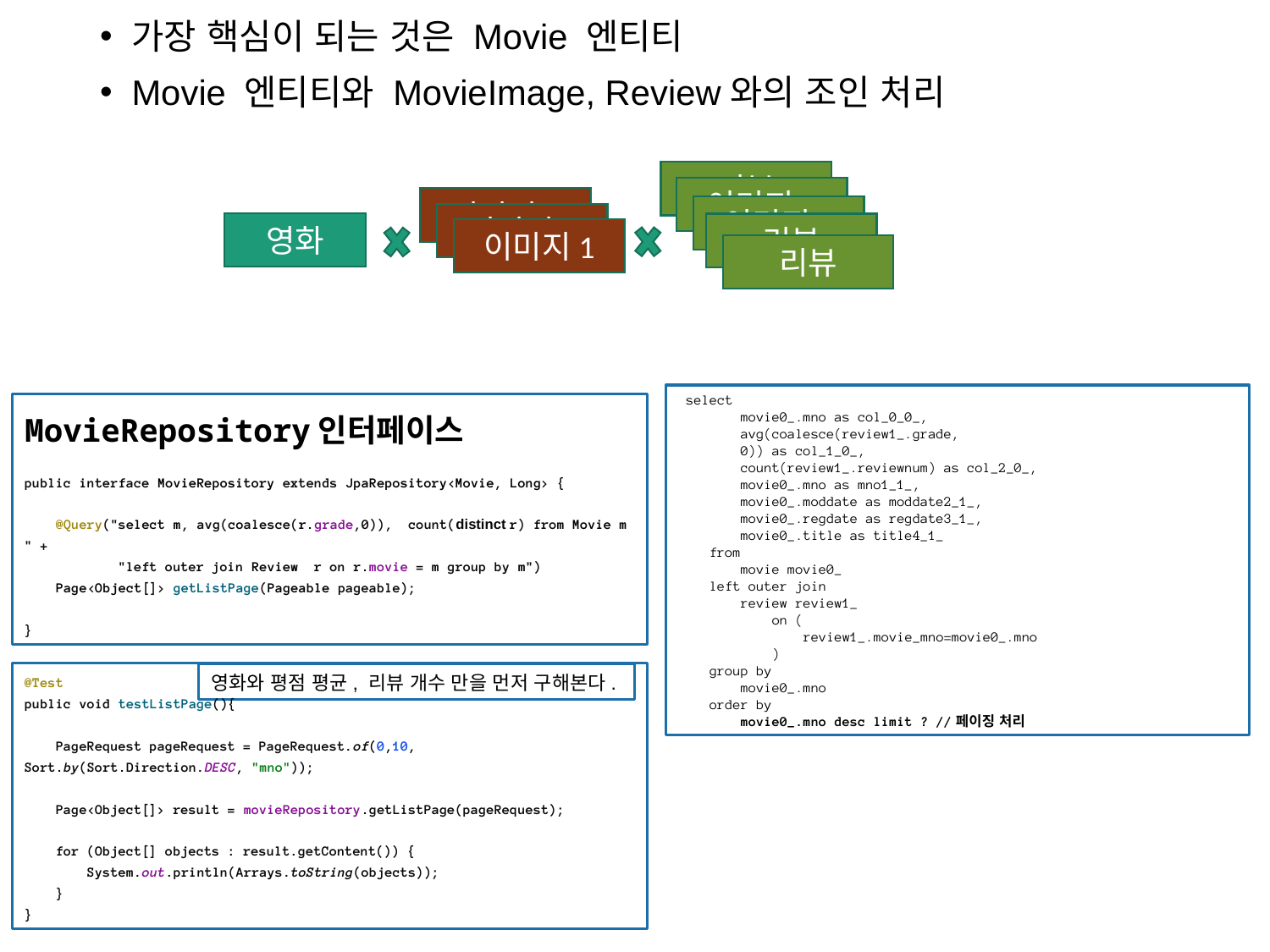

가장 핵심이 되는 것은 Movie 엔티티
Movie 엔티티와 MovieImage, Review와의 조인 처리

리뷰
이미지1
이미지1
이미지1
이미지1
영화
리뷰

이미지1

리뷰
 select
        movie0_.mno as col_0_0_,
        avg(coalesce(review1_.grade,
        0)) as col_1_0_,
        count(review1_.reviewnum) as col_2_0_,
        movie0_.mno as mno1_1_,
        movie0_.moddate as moddate2_1_,
        movie0_.regdate as regdate3_1_,
        movie0_.title as title4_1_
    from
        movie movie0_
    left outer join
        review review1_
            on (
                review1_.movie_mno=movie0_.mno
            )
    group by
        movie0_.mno
    order by
        movie0_.mno desc limit ? //페이징 처리
MovieRepository인터페이스
public interface MovieRepository extends JpaRepository<Movie, Long> {
    @Query("select m, avg(coalesce(r.grade,0)),  count(distinct r) from Movie m " +
            "left outer join Review  r on r.movie = m group by m")
    Page<Object[]> getListPage(Pageable pageable);
}
@Test
public void testListPage(){
    PageRequest pageRequest = PageRequest.of(0,10, Sort.by(Sort.Direction.DESC, "mno"));
    Page<Object[]> result = movieRepository.getListPage(pageRequest);
    for (Object[] objects : result.getContent()) {
        System.out.println(Arrays.toString(objects));
    }
}
영화와 평점 평균, 리뷰 개수 만을 먼저 구해본다.